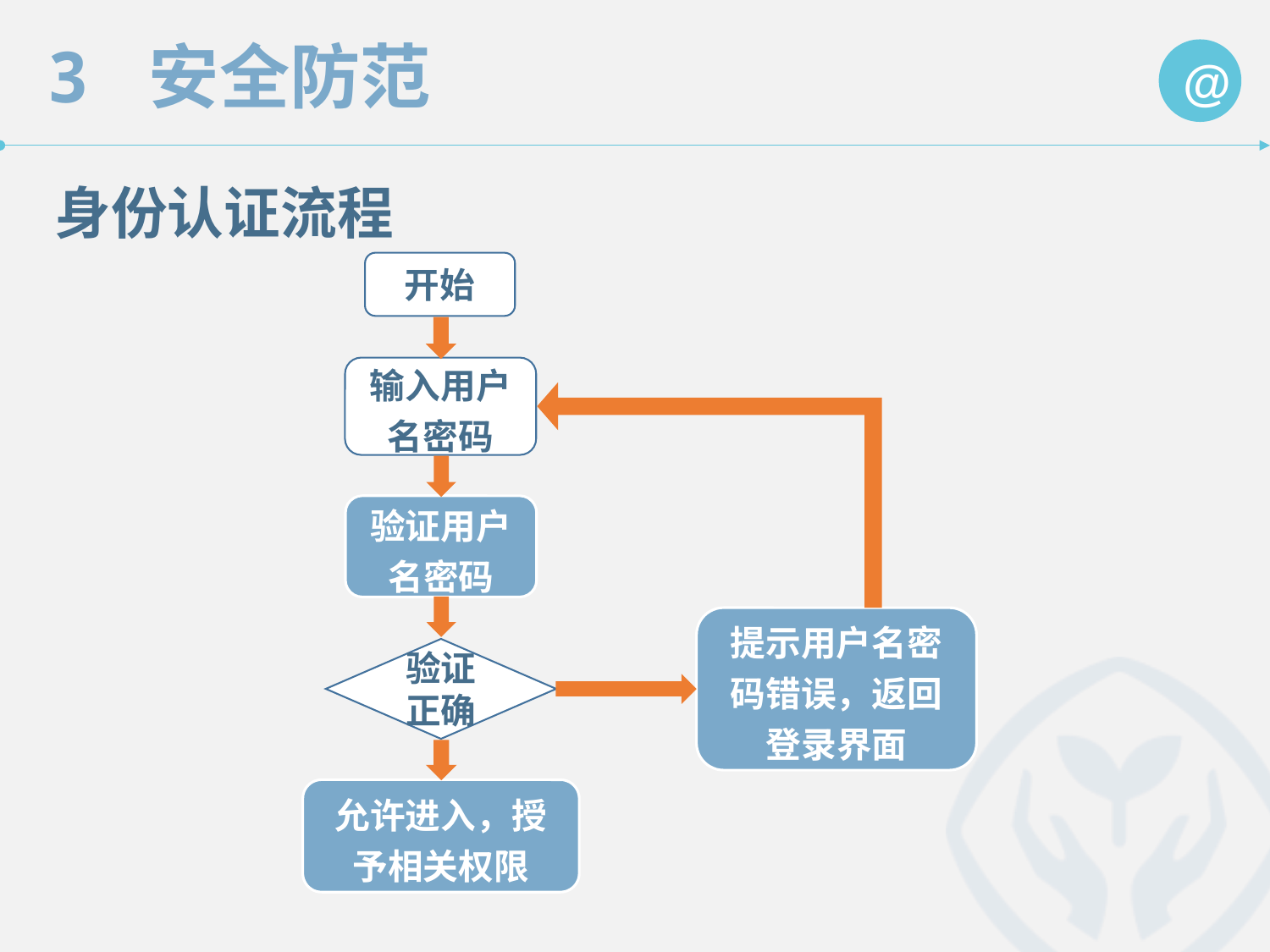

身份认证流程
开始

输入用户名密码

验证用户名密码

提示用户名密码错误，返回登录界面
验证正确

允许进入，授予相关权限